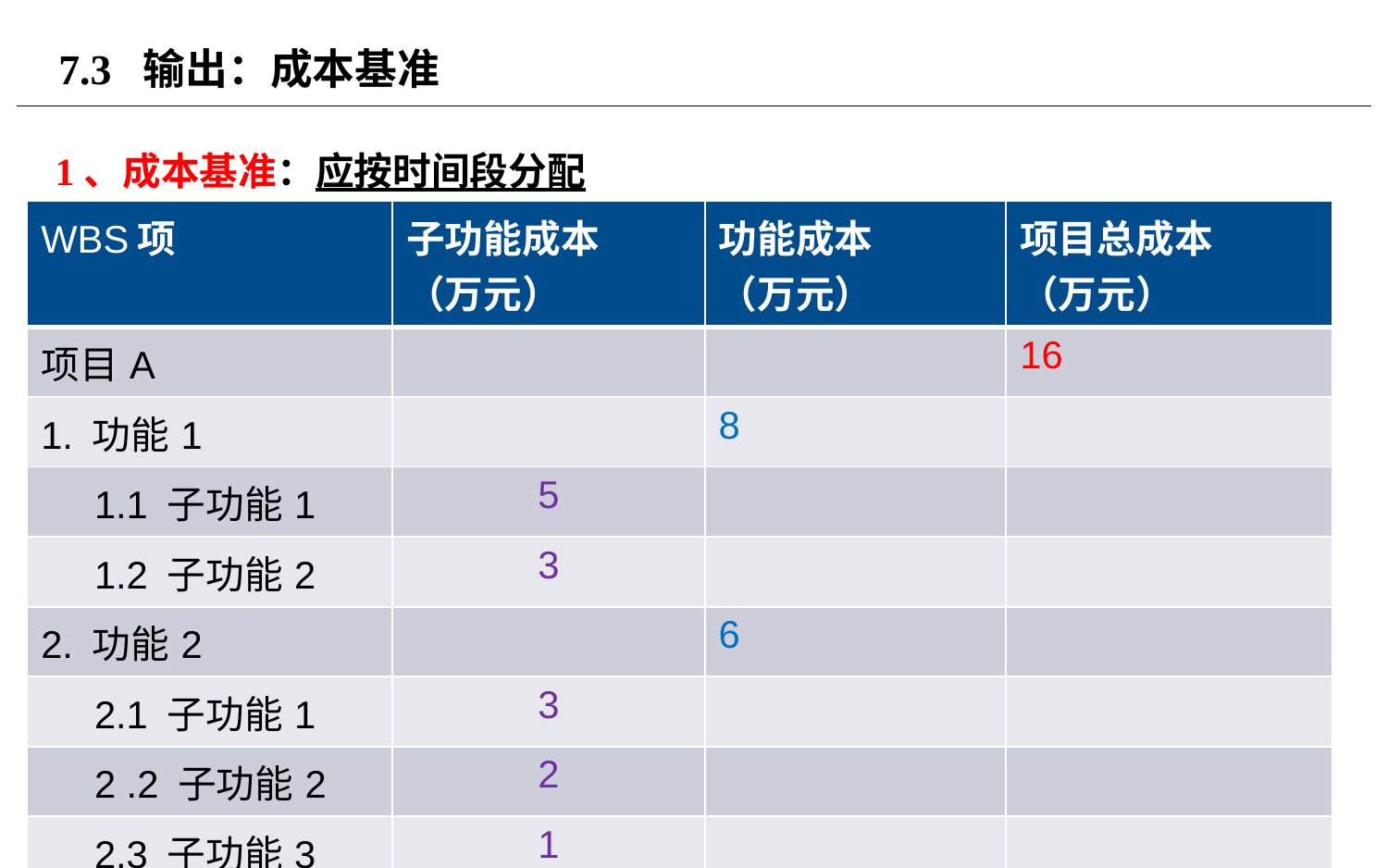

# 7.3  输出：成本基准
1、成本基准：应按时间段分配

| WBS项 | 子功能成本 （万元） | 功能成本 （万元） | 项目总成本 （万元） |
| --- | --- | --- | --- |
| 项目A |  |  | 16 |
| 1. 功能1 |  | 8 |  |
| 1.1 子功能1 | 5 |  |  |
| 1.2 子功能2 | 3 |  |  |
| 2. 功能2 |  | 6 |  |
| 2.1 子功能1 | 3 |  |  |
| 2 .2 子功能2 | 2 |  |  |
| 2.3 子功能3 | 1 |  |  |
| 3. 功能3 |  | 2 |  |